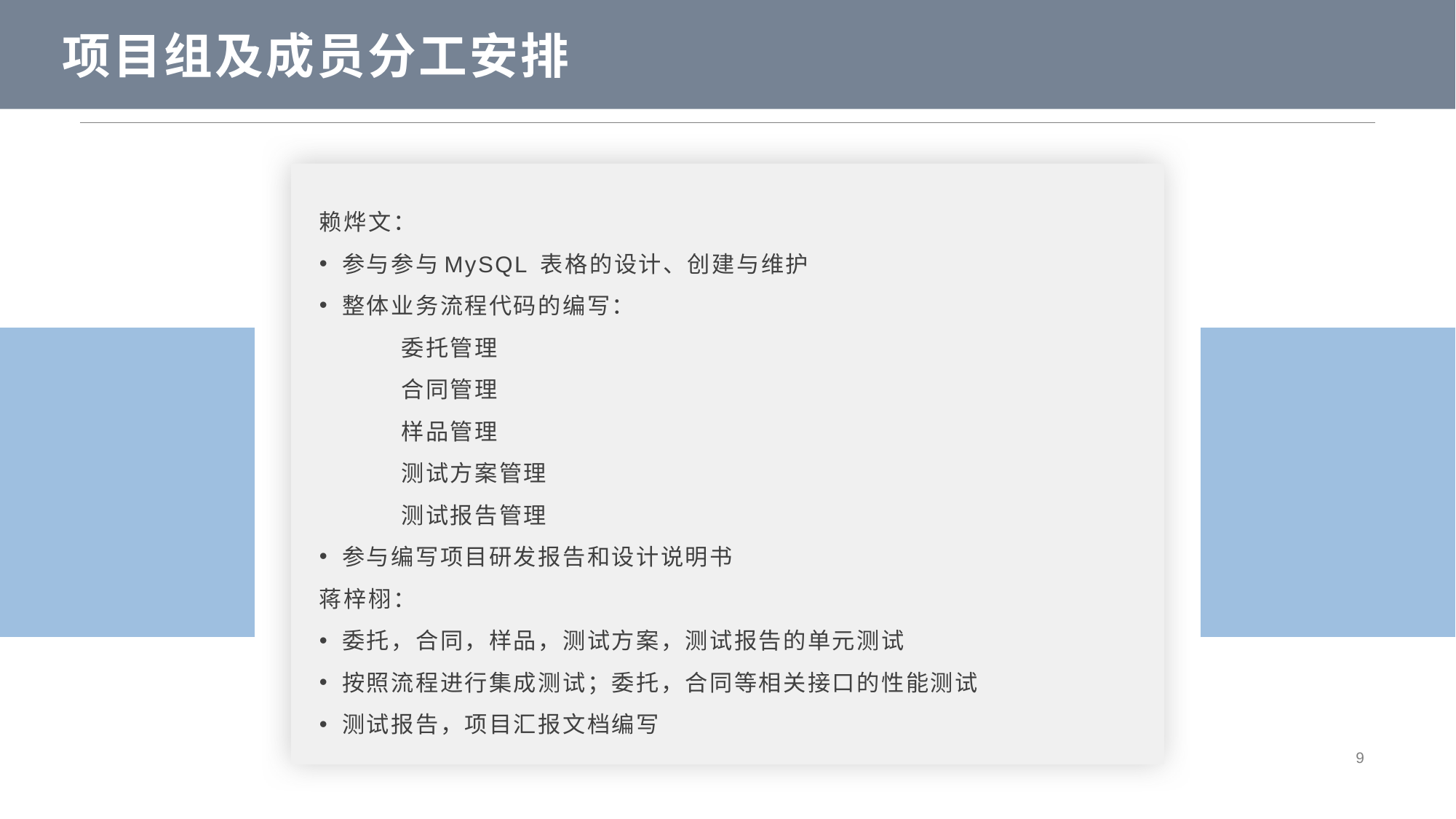

项目组及成员分工安排

赖烨文：
参与参与MySQL 表格的设计、创建与维护
整体业务流程代码的编写：
	委托管理
	合同管理
	样品管理
	测试方案管理
	测试报告管理
参与编写项目研发报告和设计说明书
蒋梓栩：
委托，合同，样品，测试方案，测试报告的单元测试
按照流程进行集成测试；委托，合同等相关接口的性能测试
测试报告，项目汇报文档编写

9